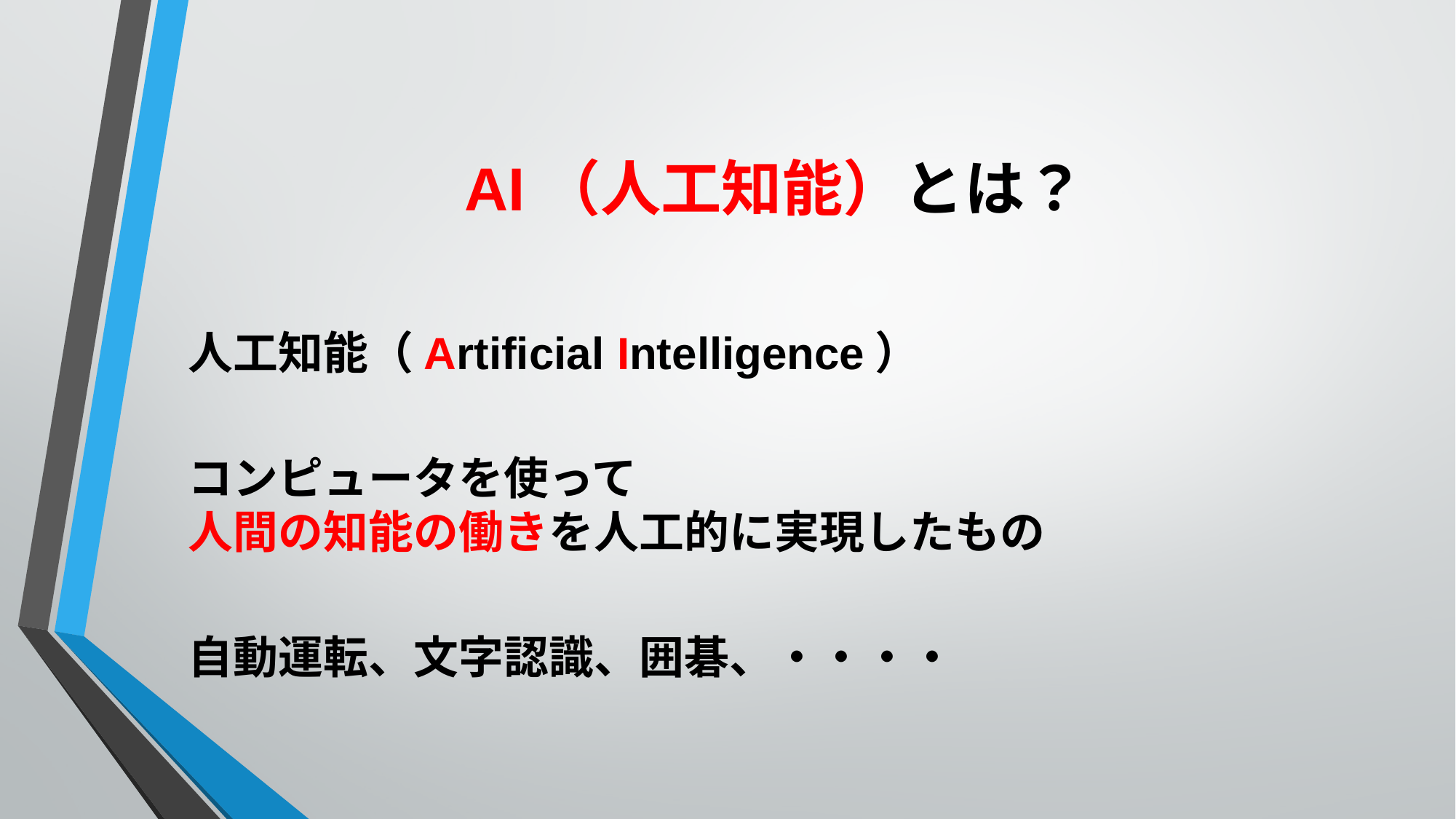

# AI（人工知能）とは？
人工知能（Artificial Intelligence）

コンピュータを使って
人間の知能の働きを人工的に実現したもの

自動運転、文字認識、囲碁、・・・・